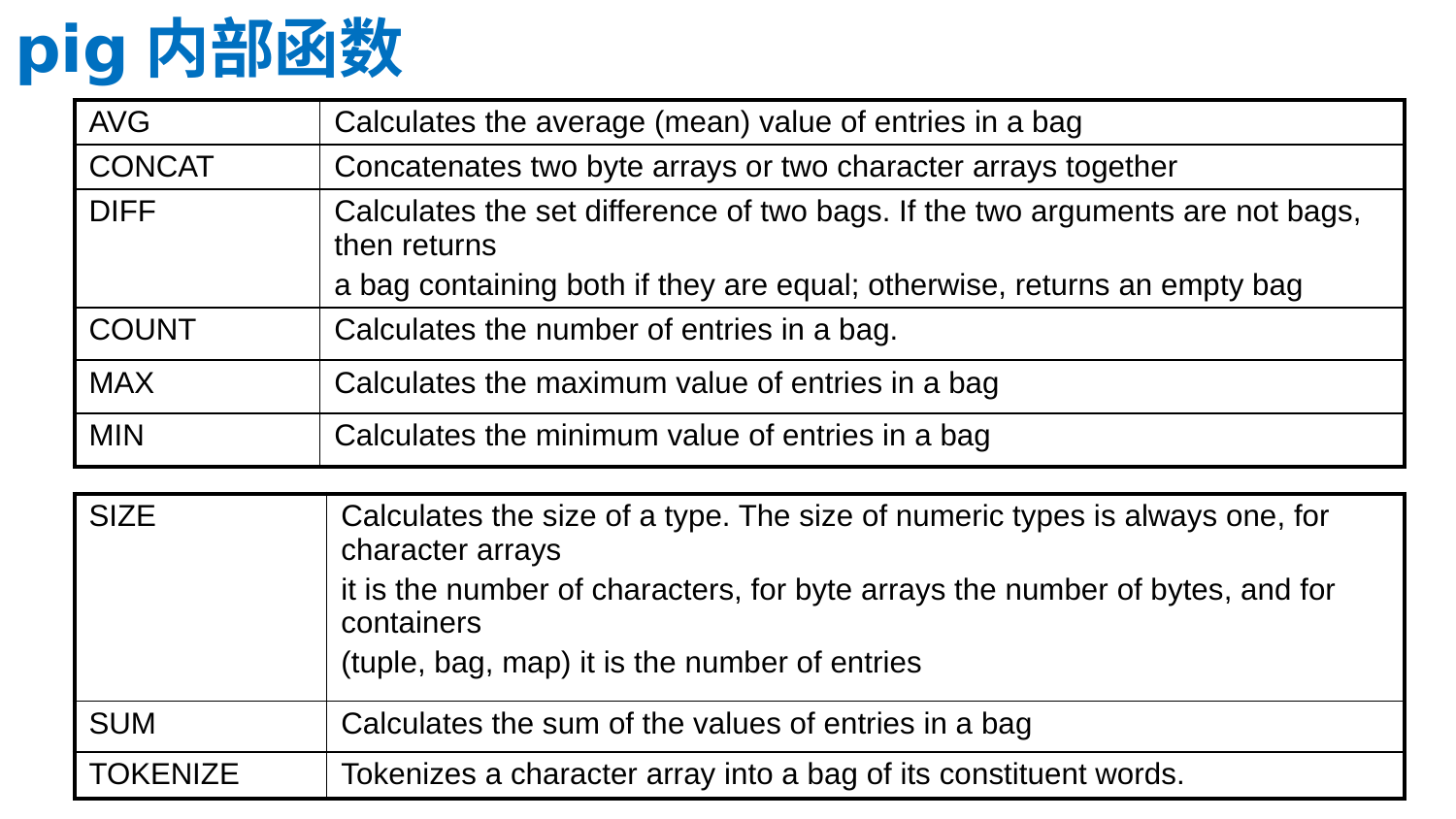

pig内部函数
| AVG | Calculates the average (mean) value of entries in a bag |
| --- | --- |
| CONCAT | Concatenates two byte arrays or two character arrays together |
| DIFF | Calculates the set difference of two bags. If the two arguments are not bags, then returns a bag containing both if they are equal; otherwise, returns an empty bag |
| COUNT | Calculates the number of entries in a bag. |
| MAX | Calculates the maximum value of entries in a bag |
| MIN | Calculates the minimum value of entries in a bag |
| SIZE | Calculates the size of a type. The size of numeric types is always one, for character arrays it is the number of characters, for byte arrays the number of bytes, and for containers (tuple, bag, map) it is the number of entries |
| --- | --- |
| SUM | Calculates the sum of the values of entries in a bag |
| TOKENIZE | Tokenizes a character array into a bag of its constituent words. |